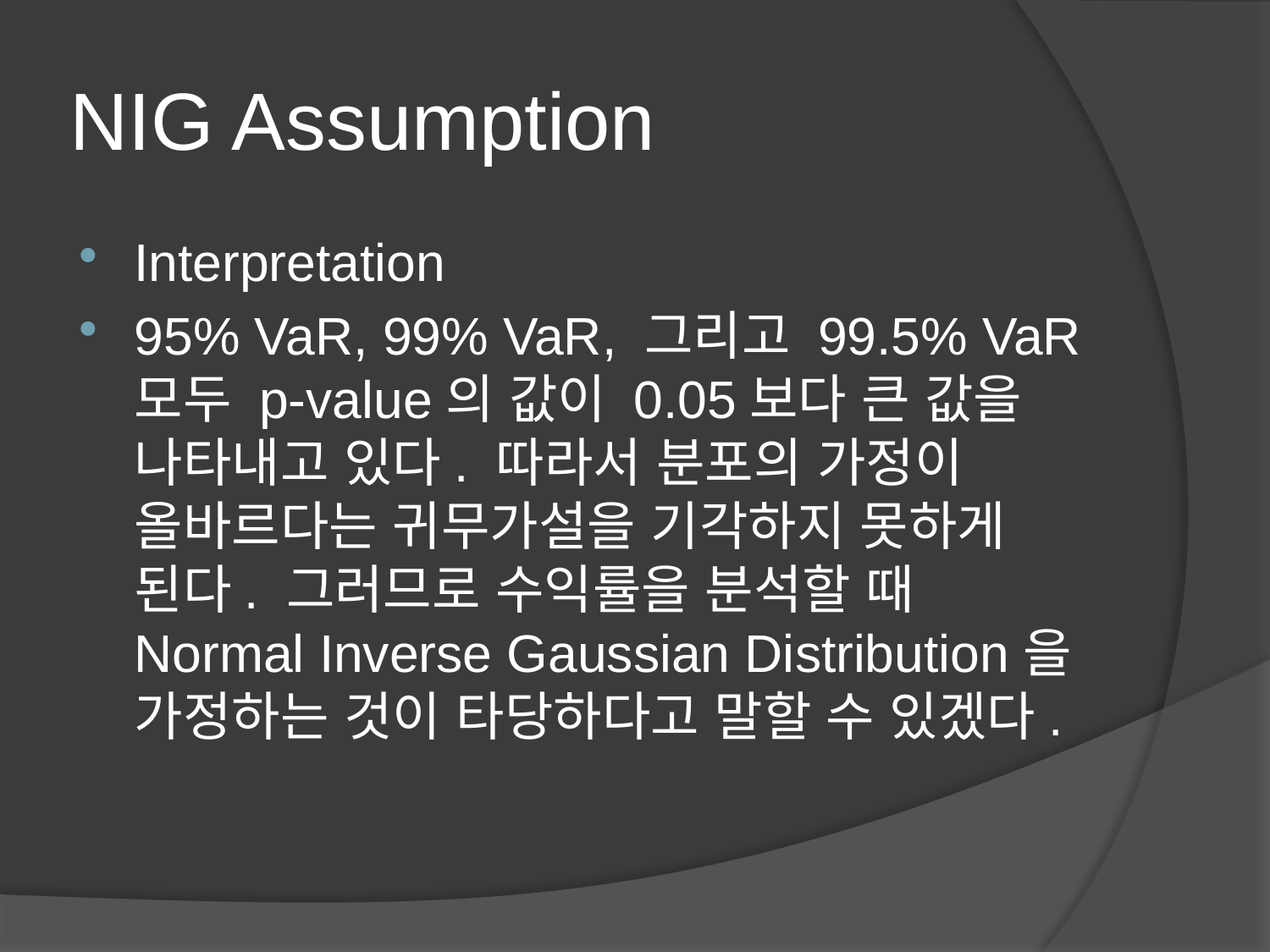

# NIG Assumption
Interpretation
95% VaR, 99% VaR, 그리고 99.5% VaR 모두 p-value의 값이 0.05보다 큰 값을 나타내고 있다. 따라서 분포의 가정이 올바르다는 귀무가설을 기각하지 못하게 된다. 그러므로 수익률을 분석할 때 Normal Inverse Gaussian Distribution을 가정하는 것이 타당하다고 말할 수 있겠다.